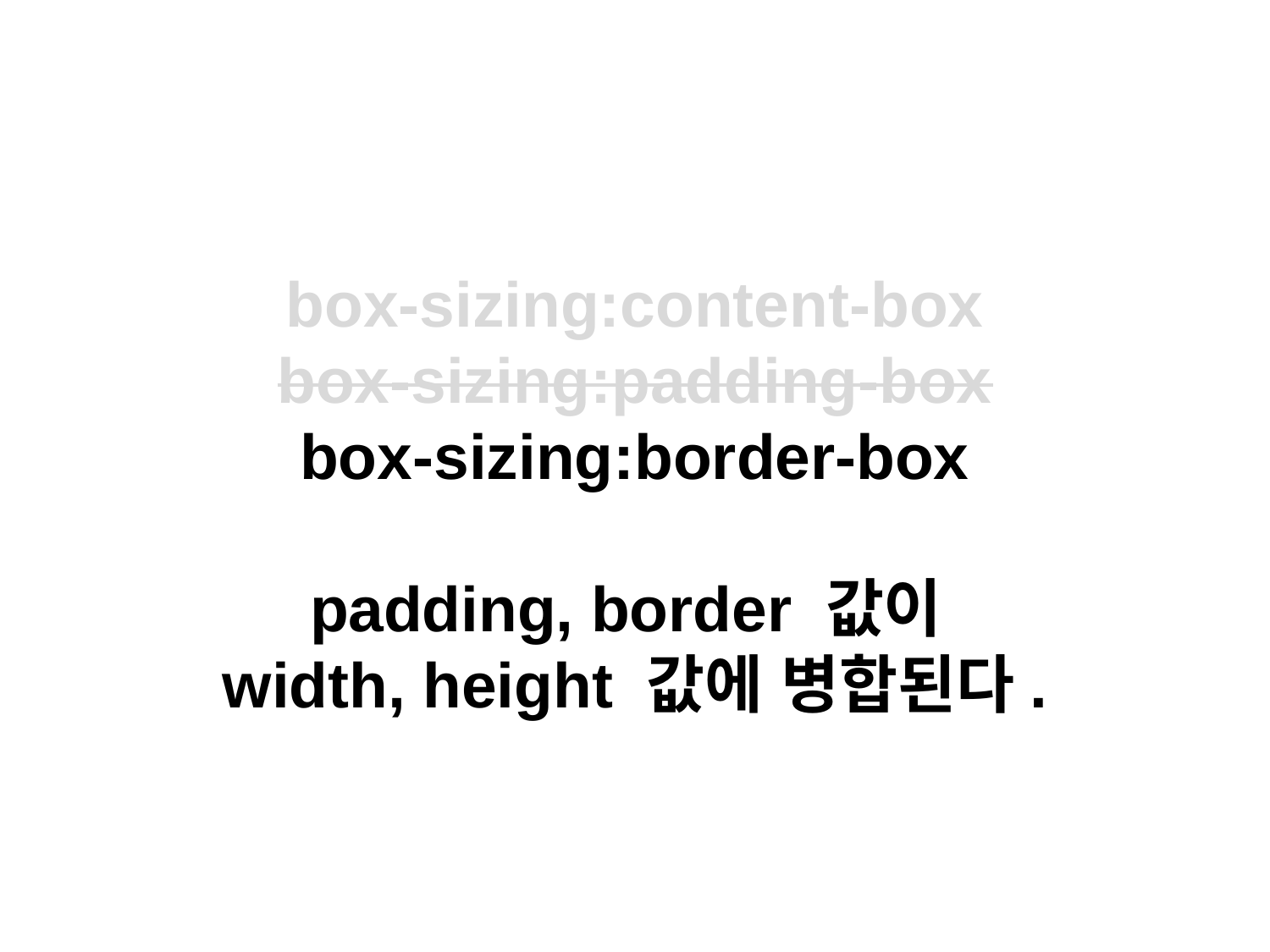

# box-sizing:content-box
box-sizing:padding-box
box-sizing:border-box

padding, border 값이
width, height 값에 병합된다.